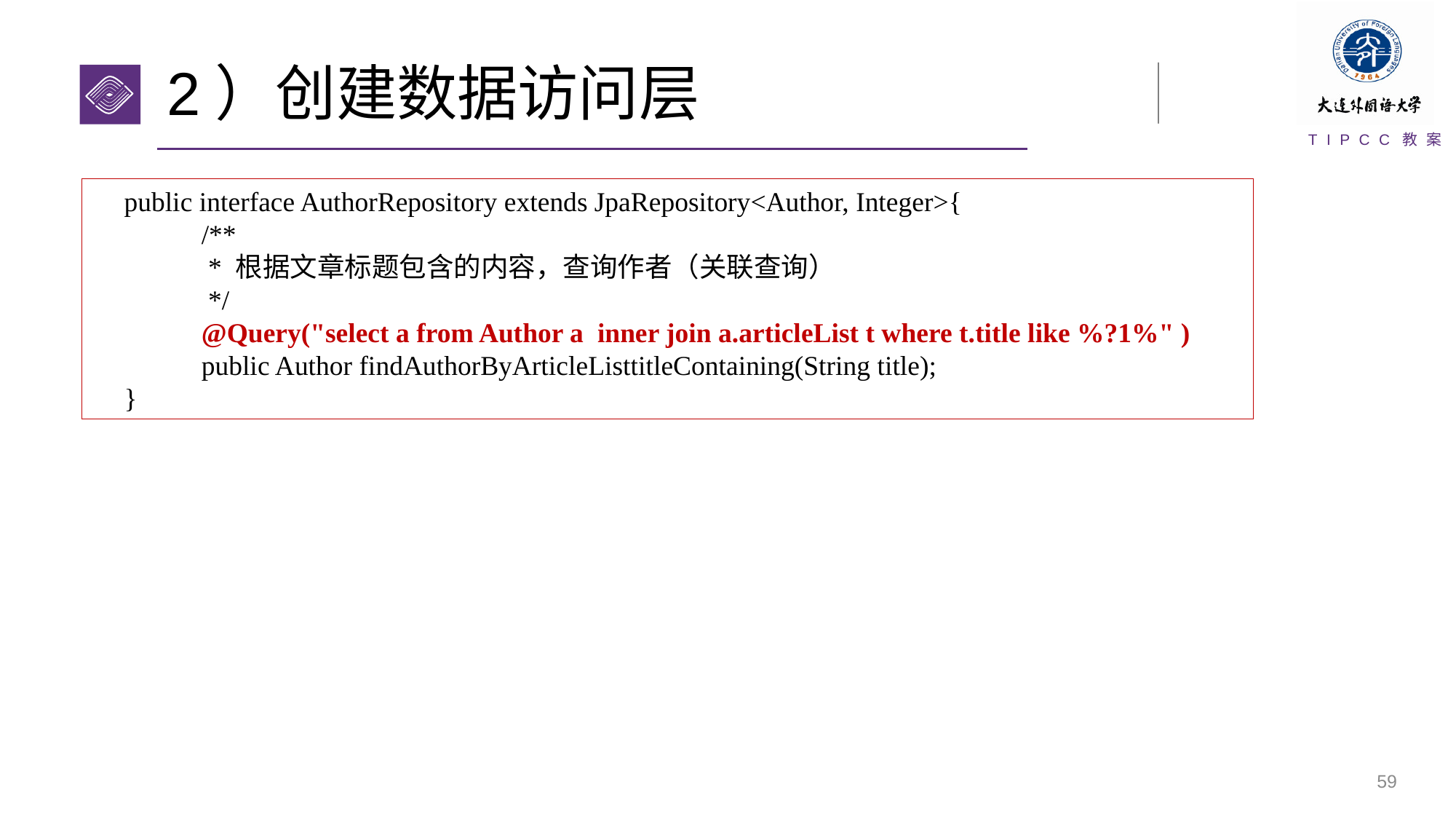

# 2）创建数据访问层
public interface AuthorRepository extends JpaRepository<Author, Integer>{
	/**
	 * 根据文章标题包含的内容，查询作者（关联查询）
	 */
	@Query("select a from Author a  inner join a.articleList t where t.title like %?1%" )
	public Author findAuthorByArticleListtitleContaining(String title);
}
59